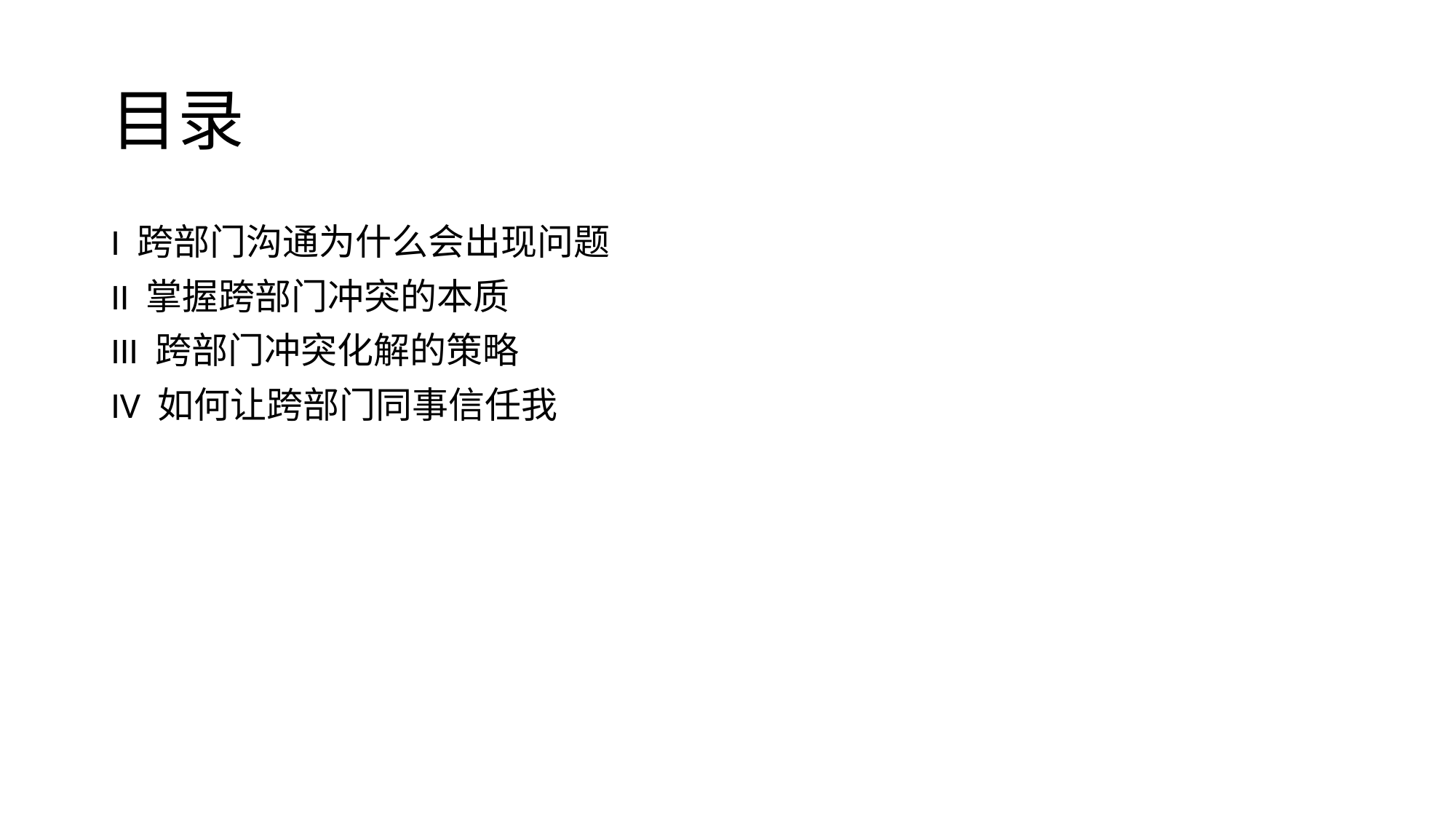

# 目录

I 跨部门沟通为什么会出现问题
II 掌握跨部门冲突的本质
III 跨部门冲突化解的策略
IV 如何让跨部门同事信任我